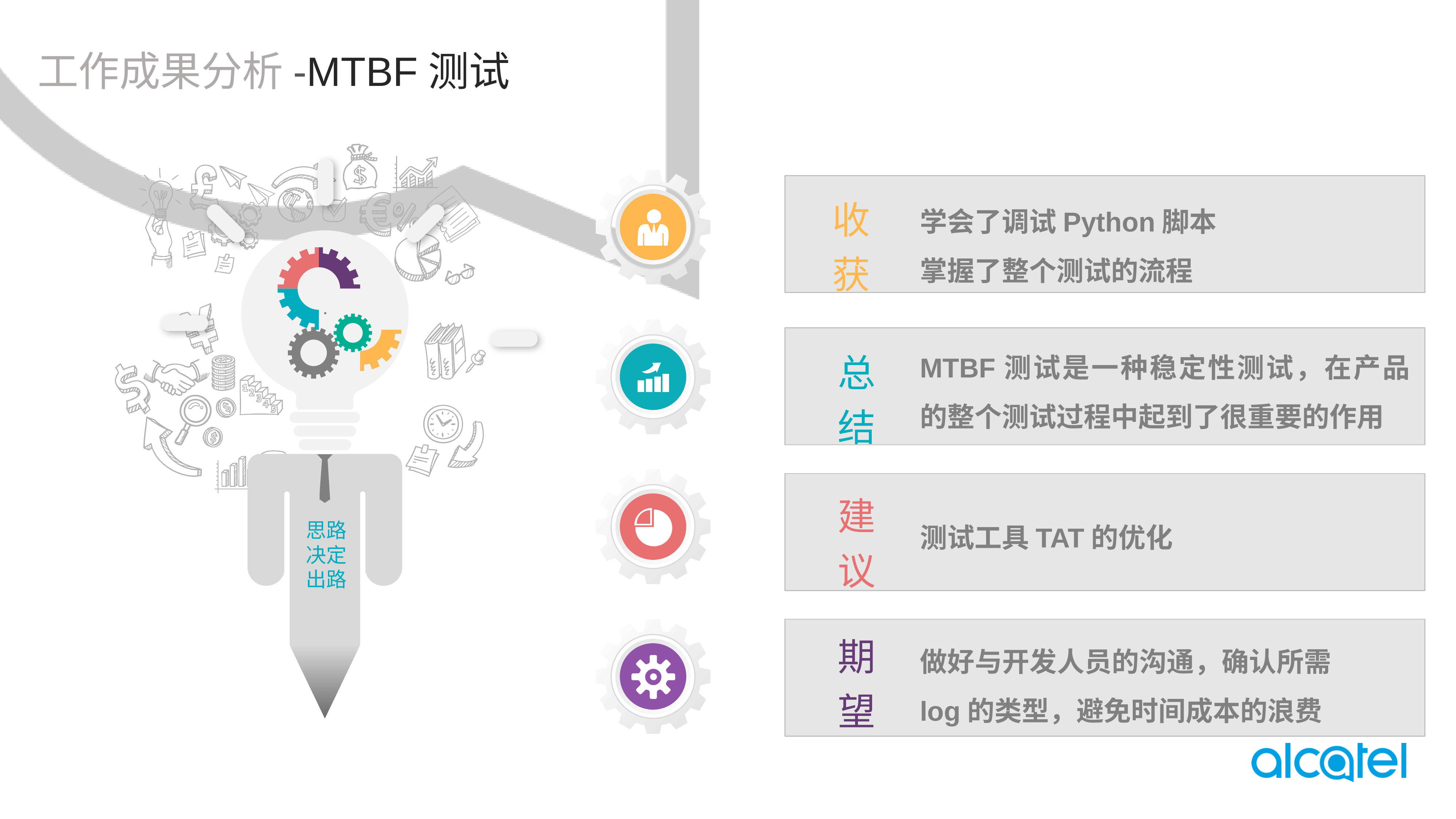

工作成果分析-MTBF测试

收获

学会了调试Python脚本
掌握了整个测试的流程

MTBF测试是一种稳定性测试，在产品的整个测试过程中起到了很重要的作用

总结

建议

测试工具TAT的优化

思路
决定
出路
期望

做好与开发人员的沟通，确认所需log的类型，避免时间成本的浪费